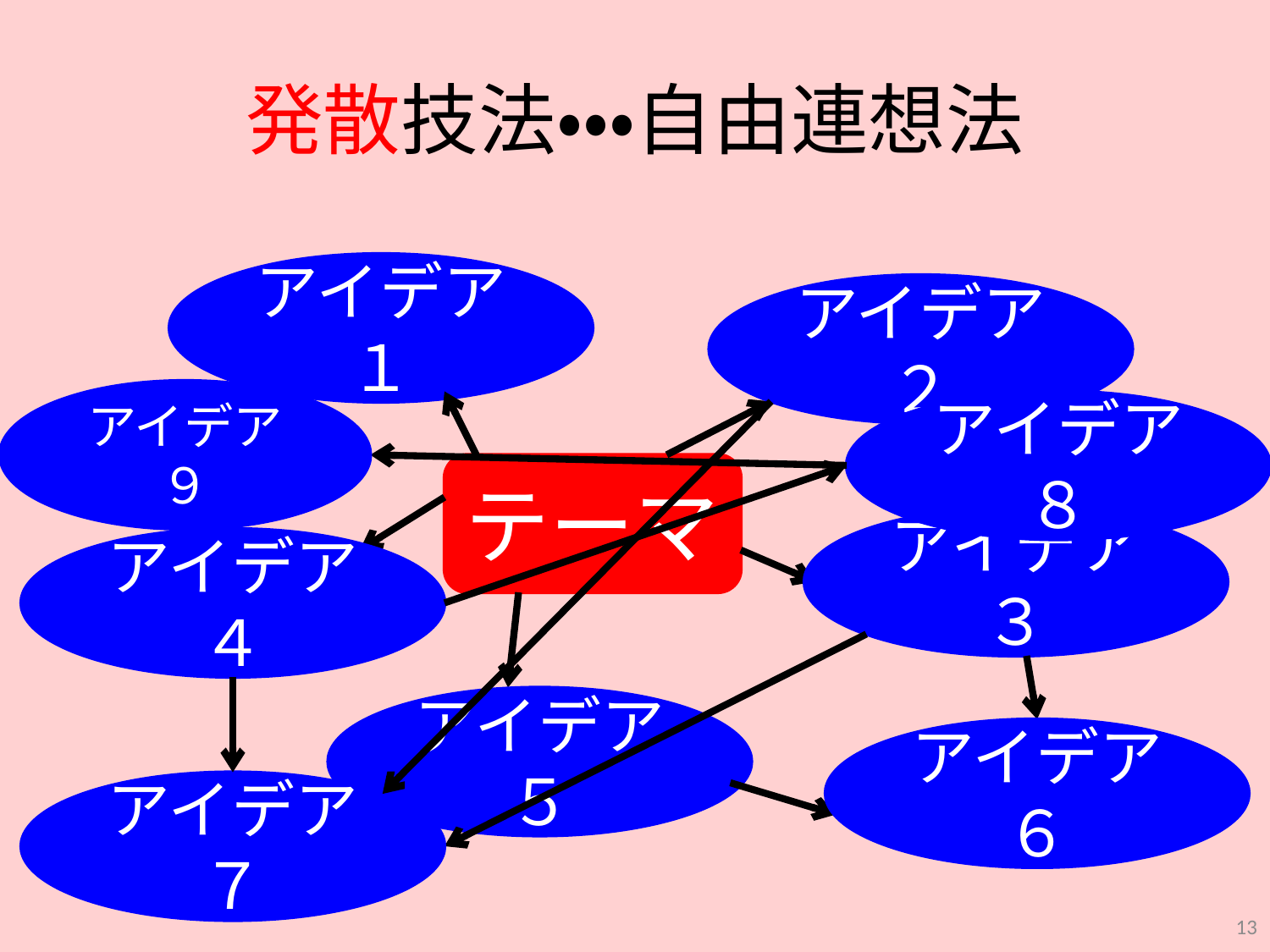

# 発散技法・・・自由連想法
アイデア１
アイデア２
アイデア９
アイデア８
テーマ
アイデア３
アイデア４
アイデア５
アイデア６
アイデア７
13